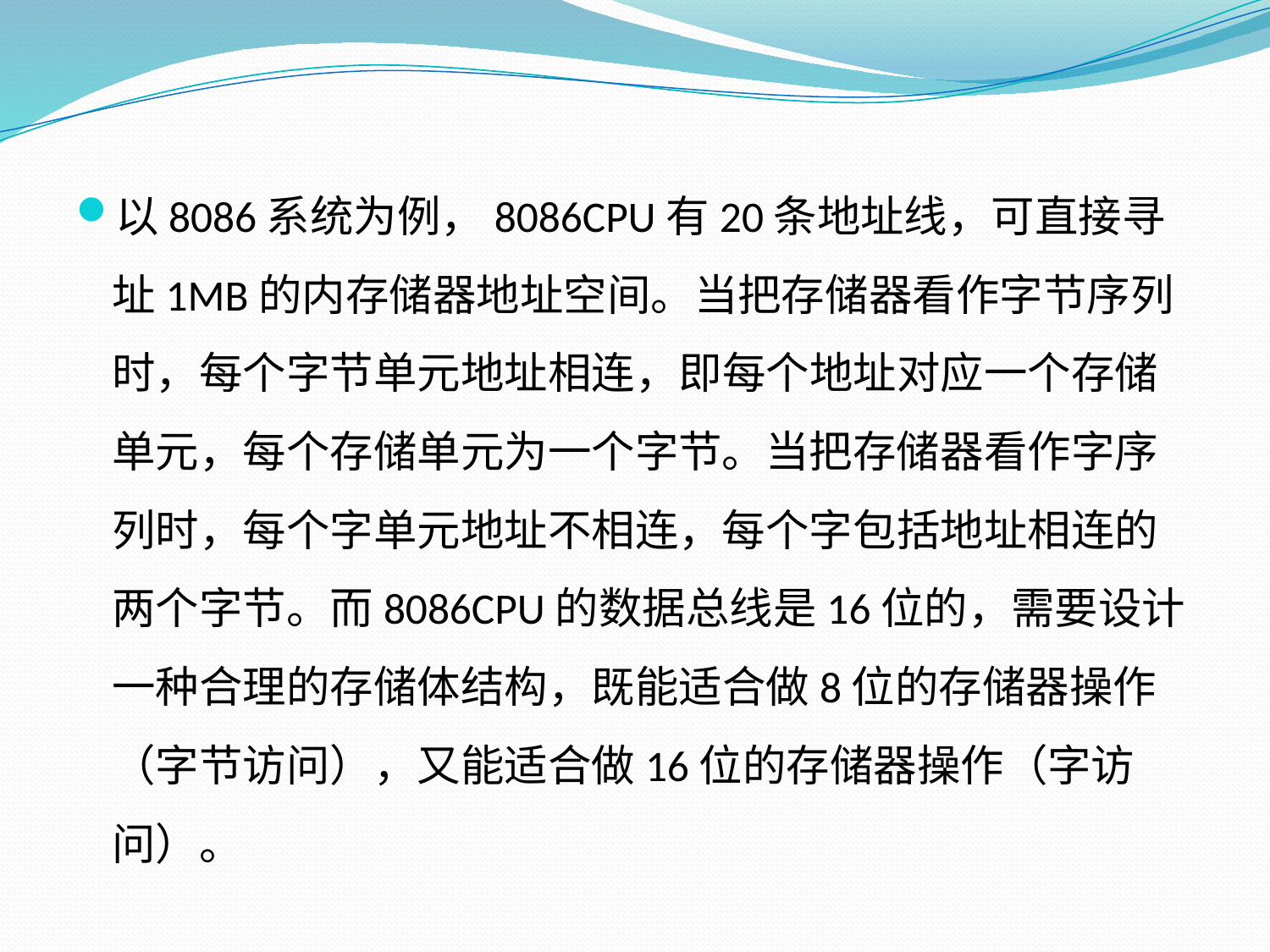

以8086系统为例，8086CPU有20条地址线，可直接寻址1MB的内存储器地址空间。当把存储器看作字节序列时，每个字节单元地址相连，即每个地址对应一个存储单元，每个存储单元为一个字节。当把存储器看作字序列时，每个字单元地址不相连，每个字包括地址相连的两个字节。而8086CPU的数据总线是16位的，需要设计一种合理的存储体结构，既能适合做8位的存储器操作（字节访问），又能适合做16位的存储器操作（字访问）。